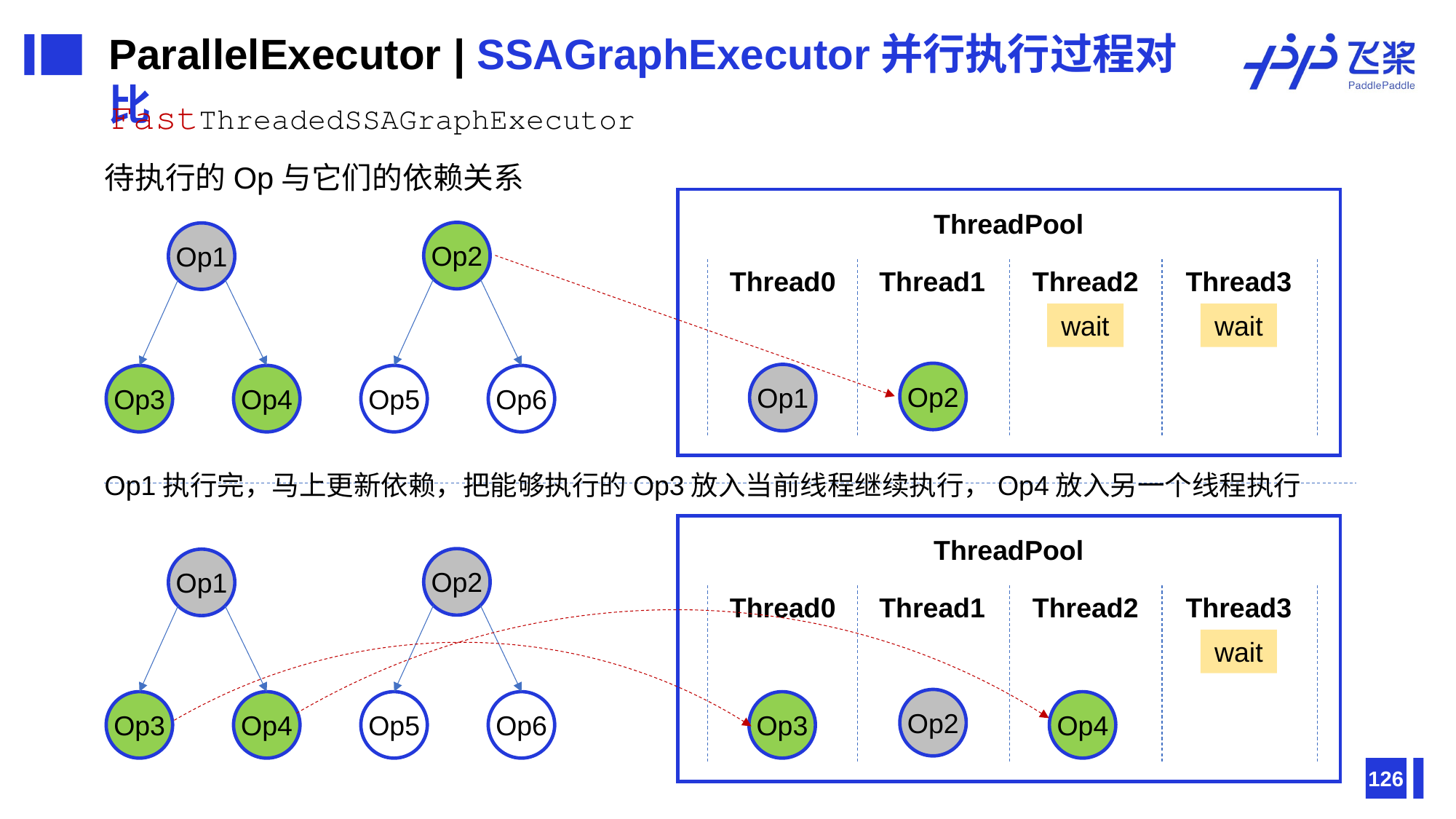

ParallelExecutor | SSAGraphExecutor并行执行过程对比
FastThreadedSSAGraphExecutor
待执行的Op与它们的依赖关系

ThreadPool
Thread0
Thread1
Thread2
Thread3
wait
wait

Op2

Op1

Op2

Op1

Op3

Op4

Op5

Op6
Op1执行完，马上更新依赖，把能够执行的Op3放入当前线程继续执行，Op4放入另一个线程执行

ThreadPool
Thread0
Thread1
Thread2
Thread3
wait

Op2

Op1

Op2

Op3

Op4

Op5

Op6

Op3

Op4
126